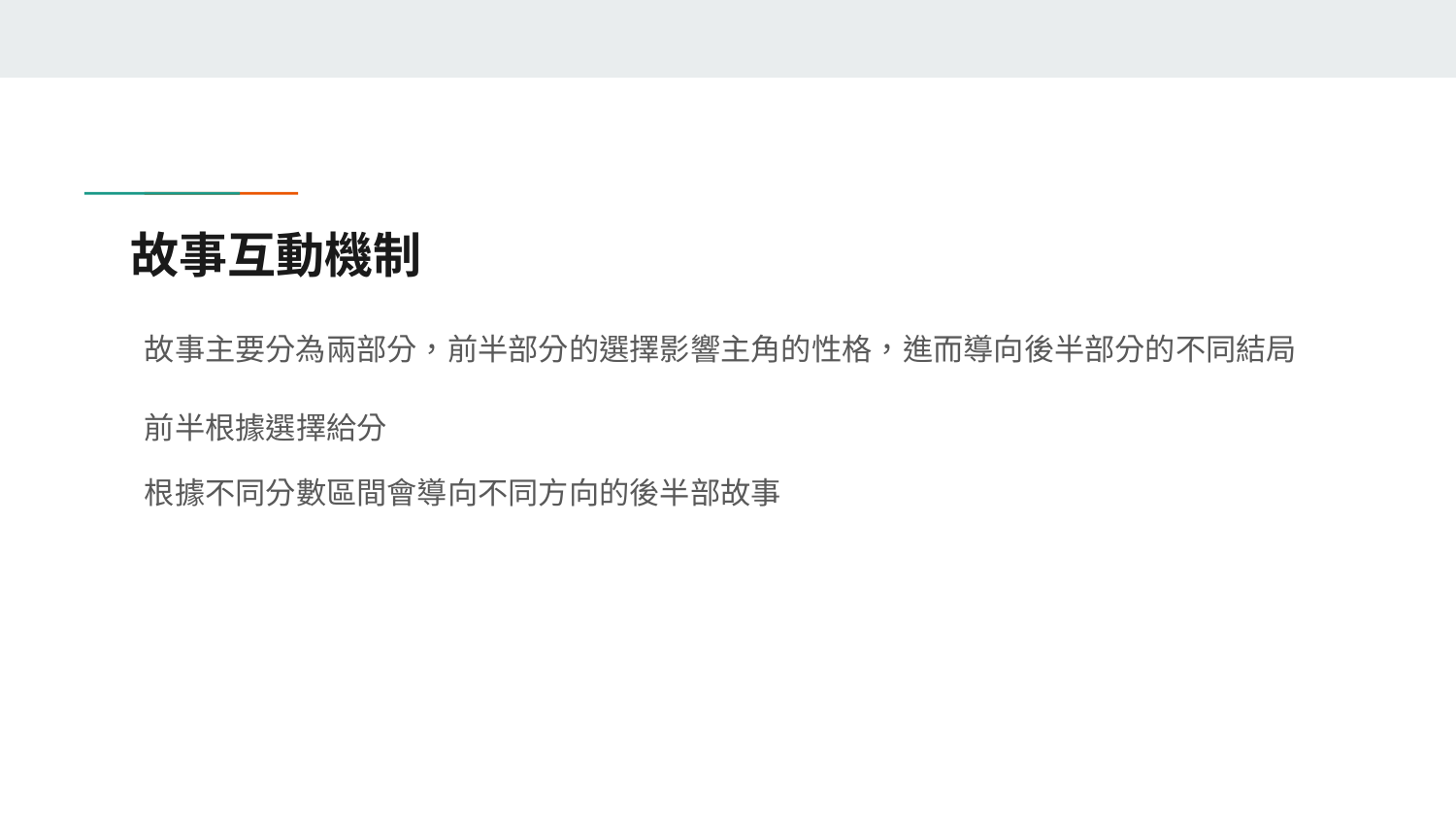

# 故事互動機制

故事主要分為兩部分，前半部分的選擇影響主角的性格，進而導向後半部分的不同結局
前半根據選擇給分
根據不同分數區間會導向不同方向的後半部故事